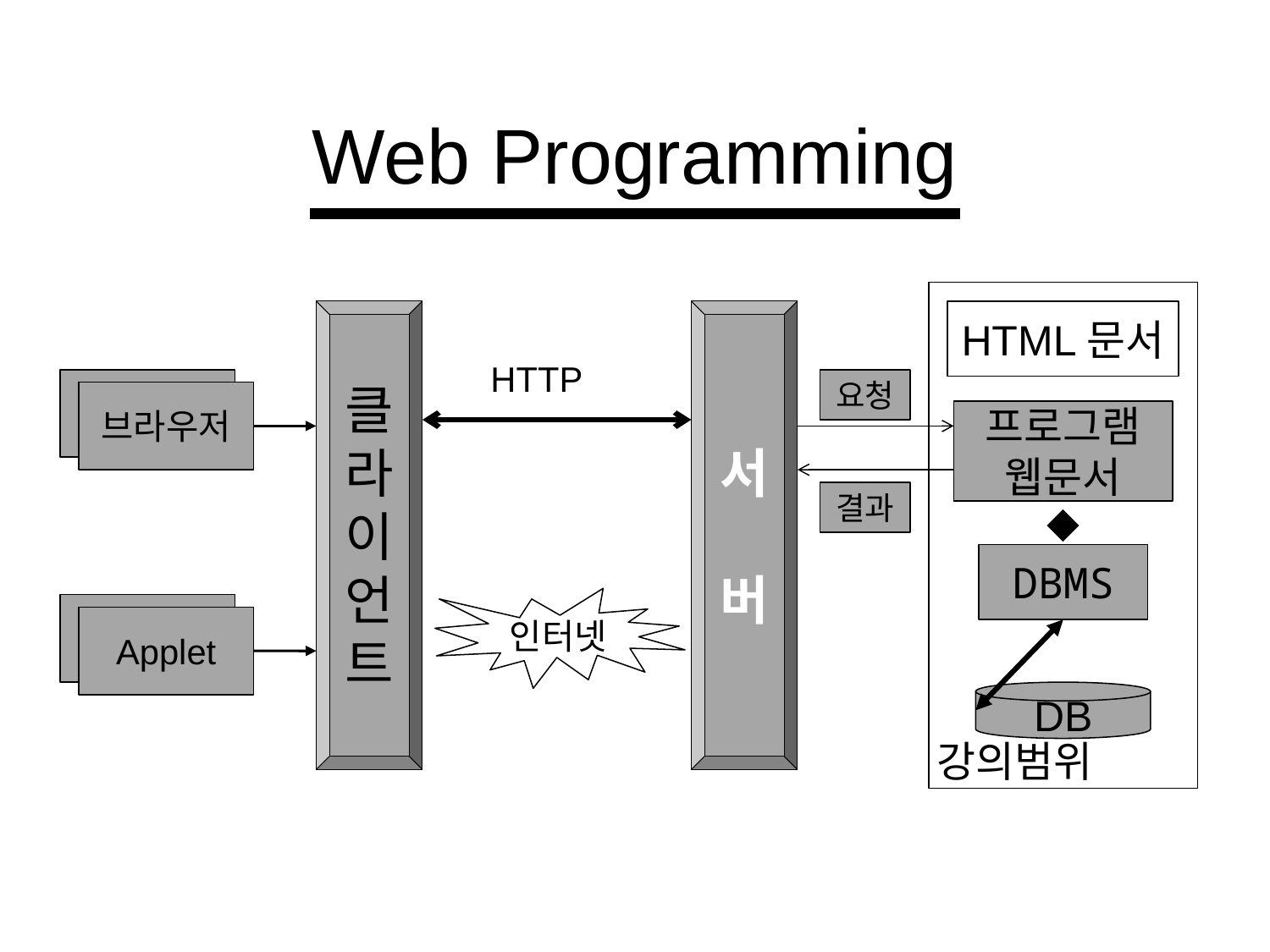

# Web Programming

HTML문서
클라이언트
서

버
HTTP

요청
브라우저
프로그램
웹문서
결과
◆
DBMS
인터넷

Applet
DB
강의범위